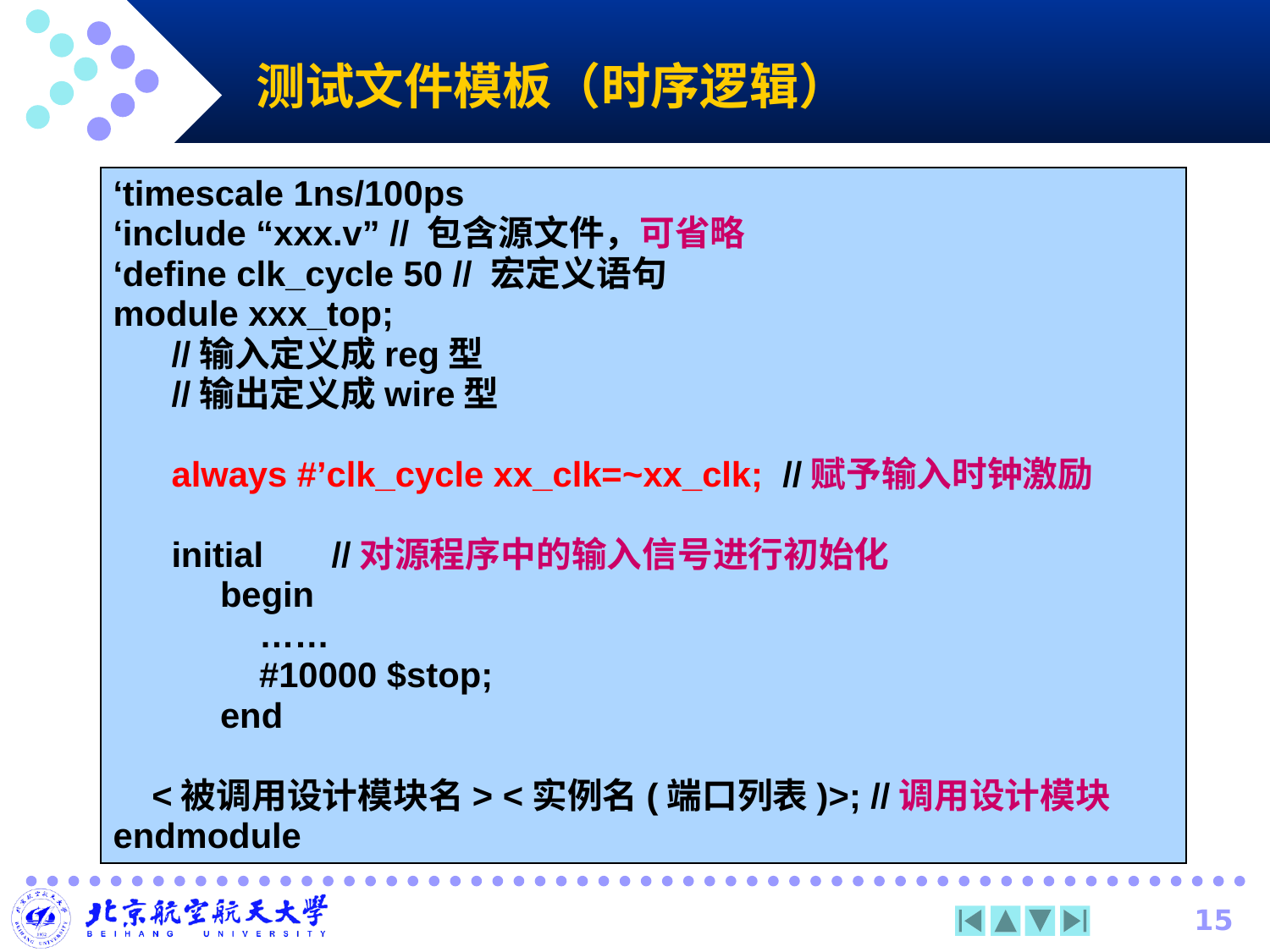

# 测试文件模板（时序逻辑）
‘timescale 1ns/100ps
‘include “xxx.v” // 包含源文件，可省略
‘define clk_cycle 50 // 宏定义语句
module xxx_top;
      //输入定义成reg型
      //输出定义成wire型

      always #’clk_cycle xx_clk=~xx_clk;  //赋予输入时钟激励

      initial       //对源程序中的输入信号进行初始化
           begin
               ……
               #10000 $stop;
           end

    <被调用设计模块名> <实例名(端口列表)>; //调用设计模块
endmodule

15